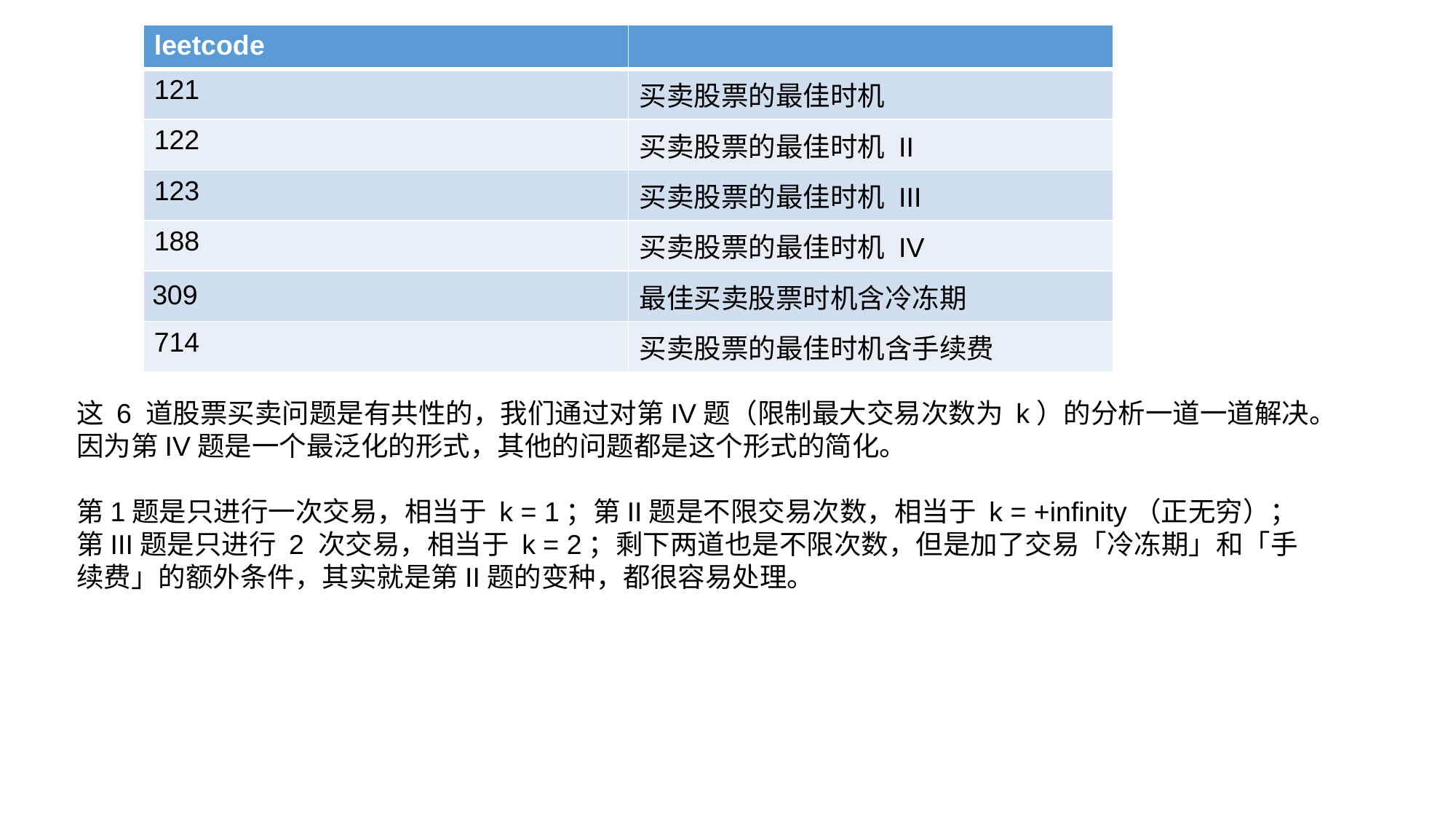

| leetcode |  |
| --- | --- |
| 121 | 买卖股票的最佳时机 |
| 122 | 买卖股票的最佳时机 II |
| 123 | 买卖股票的最佳时机 III |
| 188 | 买卖股票的最佳时机 IV |
| 309 | 最佳买卖股票时机含冷冻期 |
| 714 | 买卖股票的最佳时机含手续费 |
这 6 道股票买卖问题是有共性的，我们通过对第IV题（限制最大交易次数为 k）的分析一道一道解决。因为第IV题是一个最泛化的形式，其他的问题都是这个形式的简化。

第1题是只进行一次交易，相当于 k = 1；第II题是不限交易次数，相当于 k = +infinity（正无穷）；第III题是只进行 2 次交易，相当于 k = 2；剩下两道也是不限次数，但是加了交易「冷冻期」和「手续费」的额外条件，其实就是第II题的变种，都很容易处理。